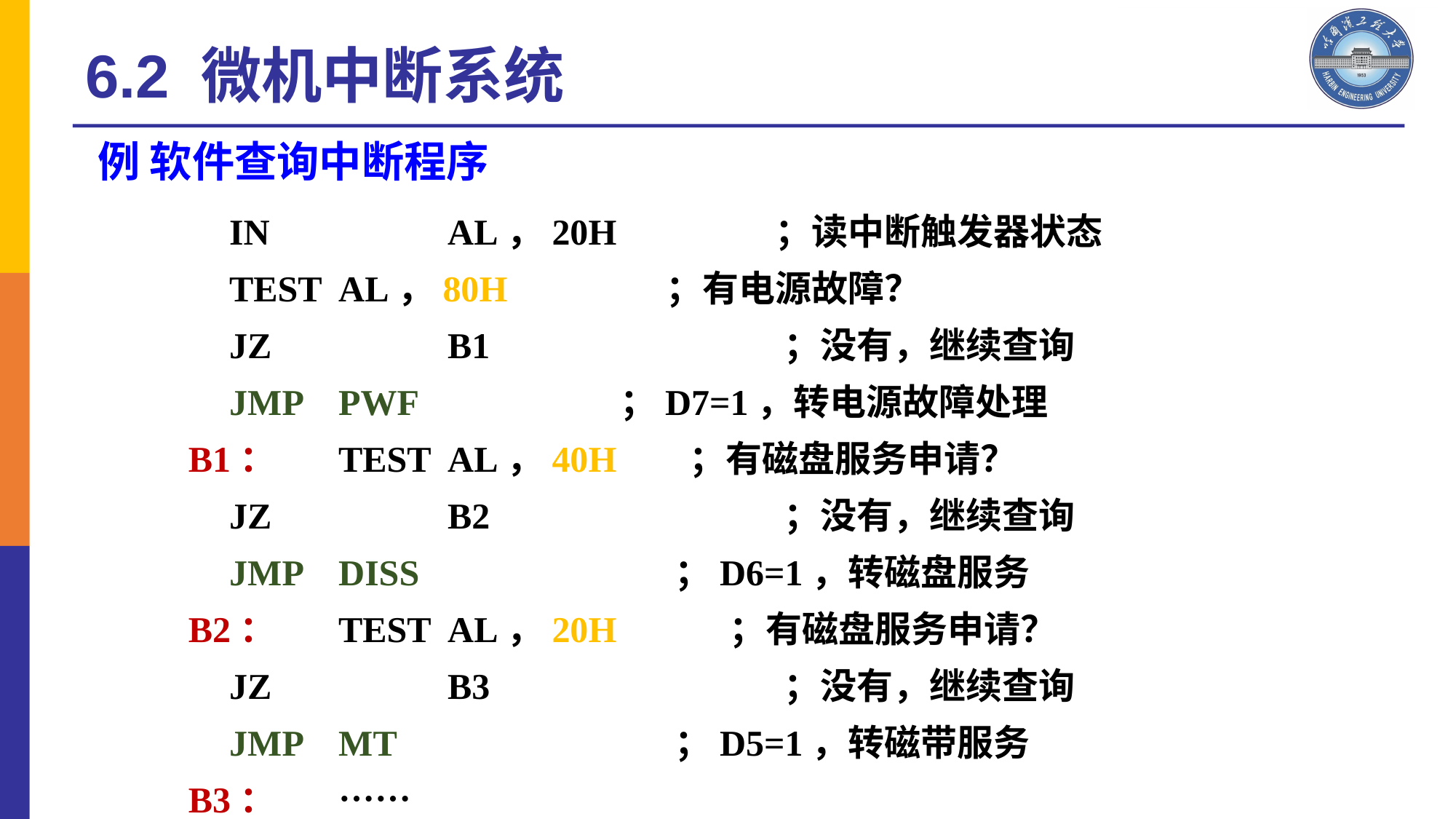

6.2 微机中断系统
例 软件查询中断程序
	IN 		AL，20H     		；读中断触发器状态
	TEST 	AL，80H     		；有电源故障？
	JZ 		B1           	            ；没有，继续查询
	JMP 	PWF          	      ；D7=1，转电源故障处理
B1：	TEST 	AL，40H       ；有磁盘服务申请？
	JZ 		B2       		            ；没有，继续查询
	JMP 	DISS       	            ；D6=1，转磁盘服务
B2：	TEST 	AL，20H 	      ；有磁盘服务申请？
	JZ 		B3        	            ；没有，继续查询
	JMP 	MT          	            ；D5=1，转磁带服务
B3：	……